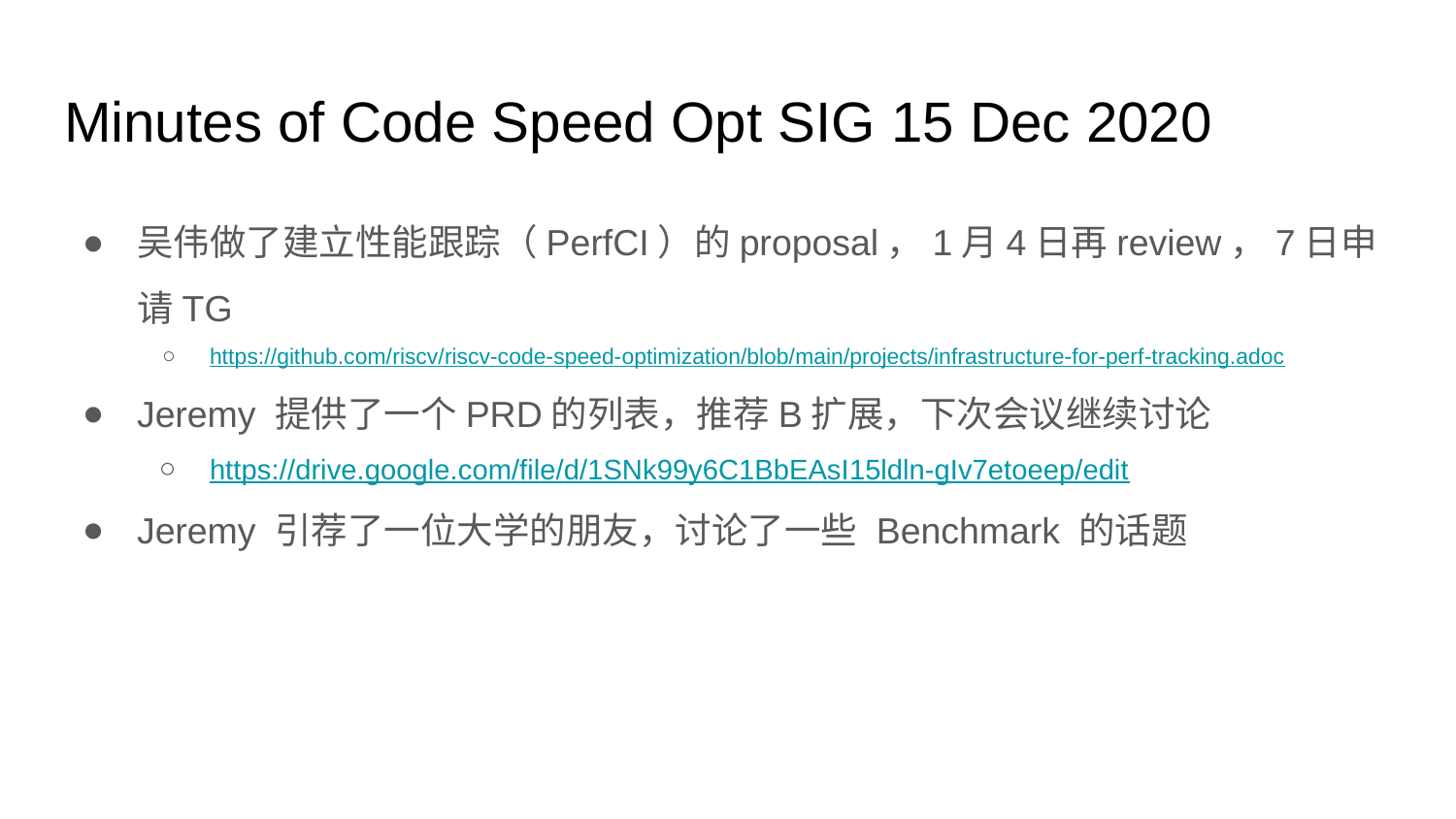

# Minutes of Code Speed Opt SIG 15 Dec 2020
吴伟做了建立性能跟踪（PerfCI）的proposal，1月4日再review，7日申请TG
https://github.com/riscv/riscv-code-speed-optimization/blob/main/projects/infrastructure-for-perf-tracking.adoc
Jeremy 提供了一个PRD的列表，推荐B扩展，下次会议继续讨论
https://drive.google.com/file/d/1SNk99y6C1BbEAsI15ldln-gIv7etoeep/edit
Jeremy 引荐了一位大学的朋友，讨论了一些 Benchmark 的话题